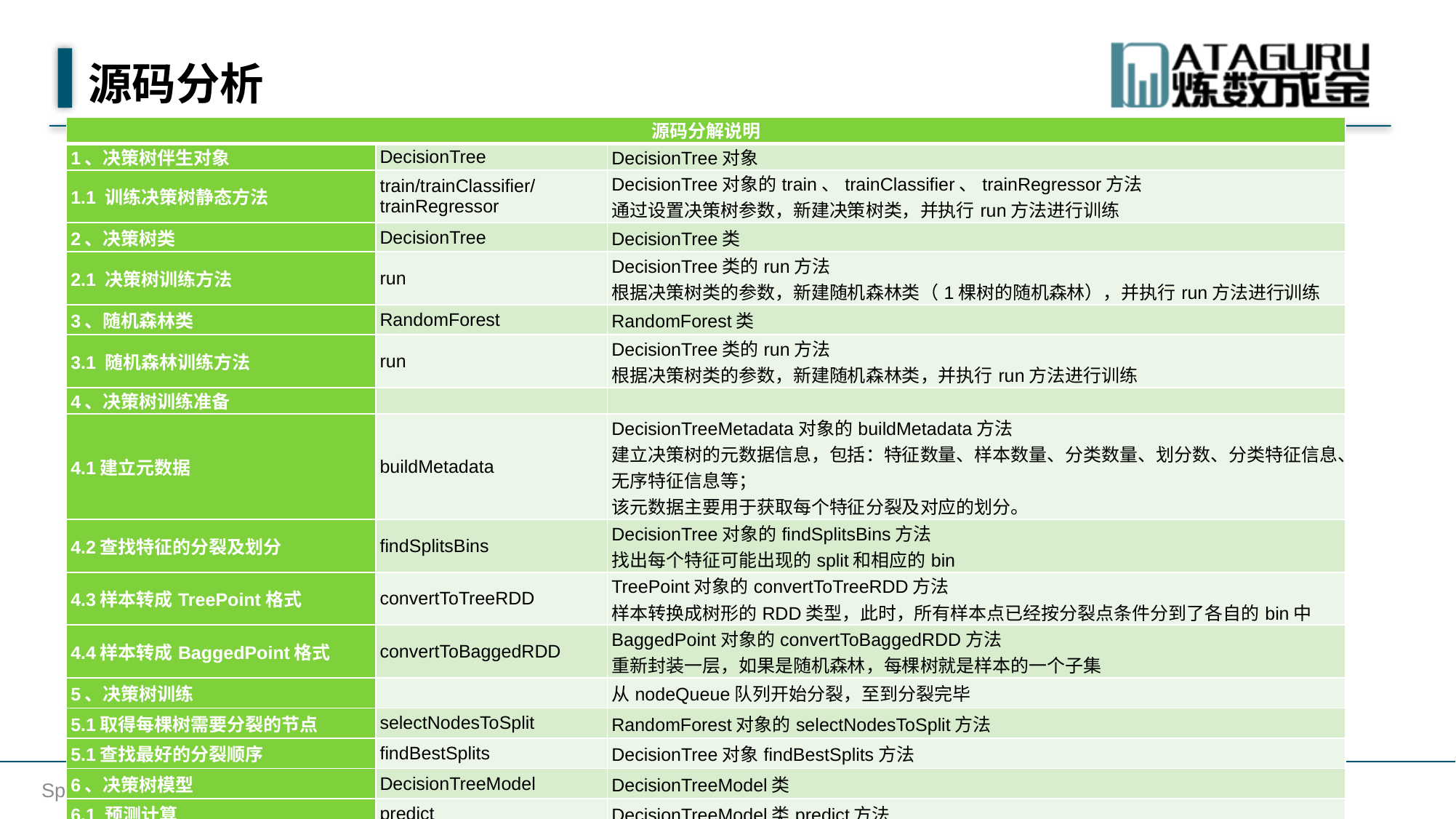

# 源码分析
| 源码分解说明 |  |  |
| --- | --- | --- |
| 1、决策树伴生对象 | DecisionTree | DecisionTree对象 |
| 1.1 训练决策树静态方法 | train/trainClassifier/trainRegressor | DecisionTree对象的train、trainClassifier、trainRegressor方法 通过设置决策树参数，新建决策树类，并执行run方法进行训练 |
| 2、决策树类 | DecisionTree | DecisionTree类 |
| 2.1 决策树训练方法 | run | DecisionTree类的run方法 根据决策树类的参数，新建随机森林类（1棵树的随机森林），并执行run方法进行训练 |
| 3、随机森林类 | RandomForest | RandomForest类 |
| 3.1 随机森林训练方法 | run | DecisionTree类的run方法 根据决策树类的参数，新建随机森林类，并执行run方法进行训练 |
| 4、决策树训练准备 |  |  |
| 4.1建立元数据 | buildMetadata | DecisionTreeMetadata对象的buildMetadata方法 建立决策树的元数据信息，包括：特征数量、样本数量、分类数量、划分数、分类特征信息、无序特征信息等； 该元数据主要用于获取每个特征分裂及对应的划分。 |
| 4.2查找特征的分裂及划分 | findSplitsBins | DecisionTree对象的findSplitsBins方法 找出每个特征可能出现的split和相应的bin |
| 4.3样本转成TreePoint格式 | convertToTreeRDD | TreePoint对象的convertToTreeRDD方法 样本转换成树形的RDD类型，此时，所有样本点已经按分裂点条件分到了各自的bin中 |
| 4.4样本转成BaggedPoint格式 | convertToBaggedRDD | BaggedPoint对象的convertToBaggedRDD方法 重新封装一层，如果是随机森林，每棵树就是样本的一个子集 |
| 5、决策树训练 |  | 从nodeQueue队列开始分裂，至到分裂完毕 |
| 5.1取得每棵树需要分裂的节点 | selectNodesToSplit | RandomForest对象的selectNodesToSplit方法 |
| 5.1查找最好的分裂顺序 | findBestSplits | DecisionTree对象findBestSplits方法 |
| 6、决策树模型 | DecisionTreeModel | DecisionTreeModel类 |
| 6.1 预测计算 | predict | DecisionTreeModel类predict方法 |